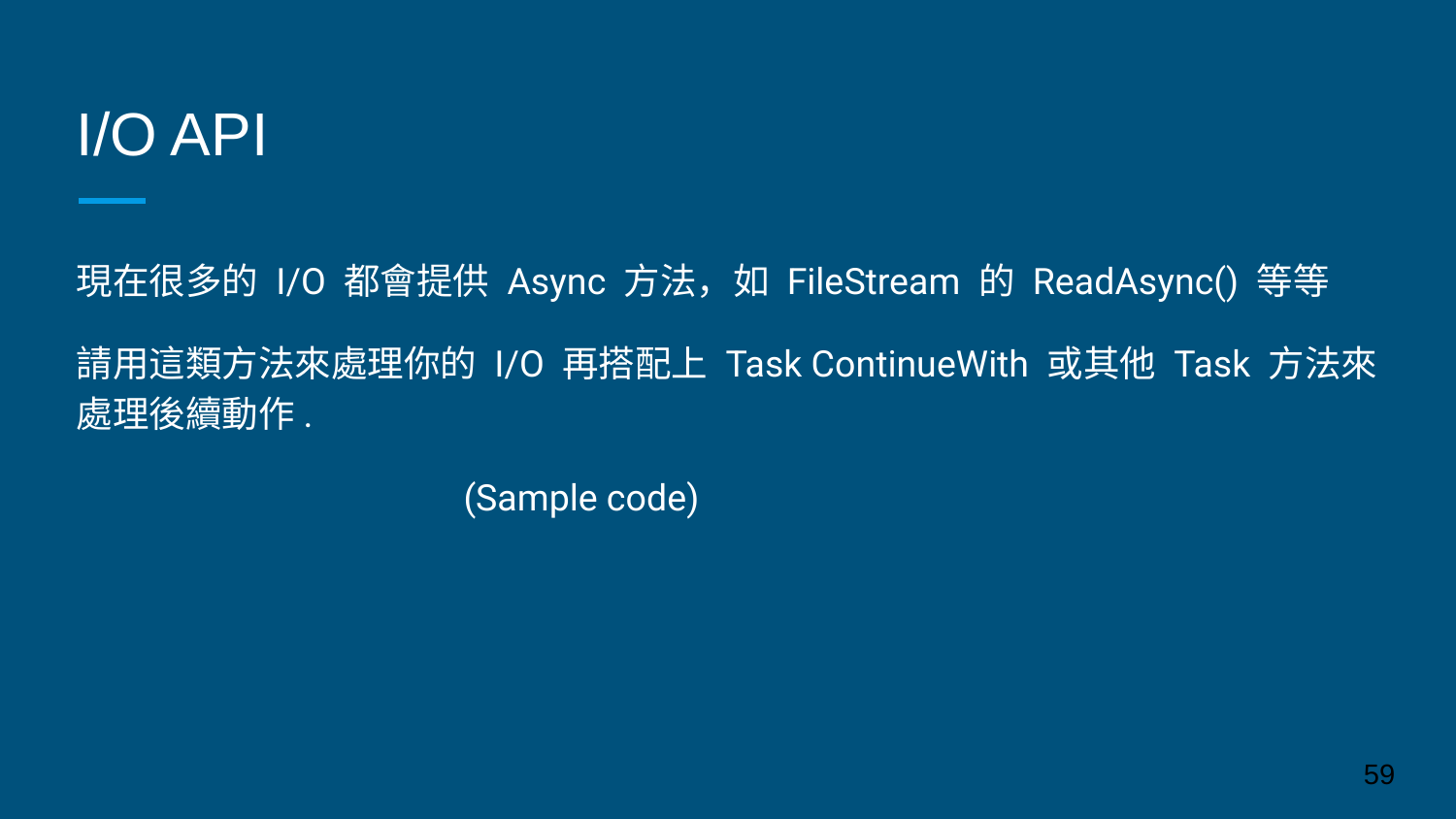

# I/O API
現在很多的 I/O 都會提供 Async 方法，如 FileStream 的 ReadAsync() 等等
請用這類方法來處理你的 I/O 再搭配上 Task ContinueWith 或其他 Task 方法來處理後續動作.
(Sample code)

59